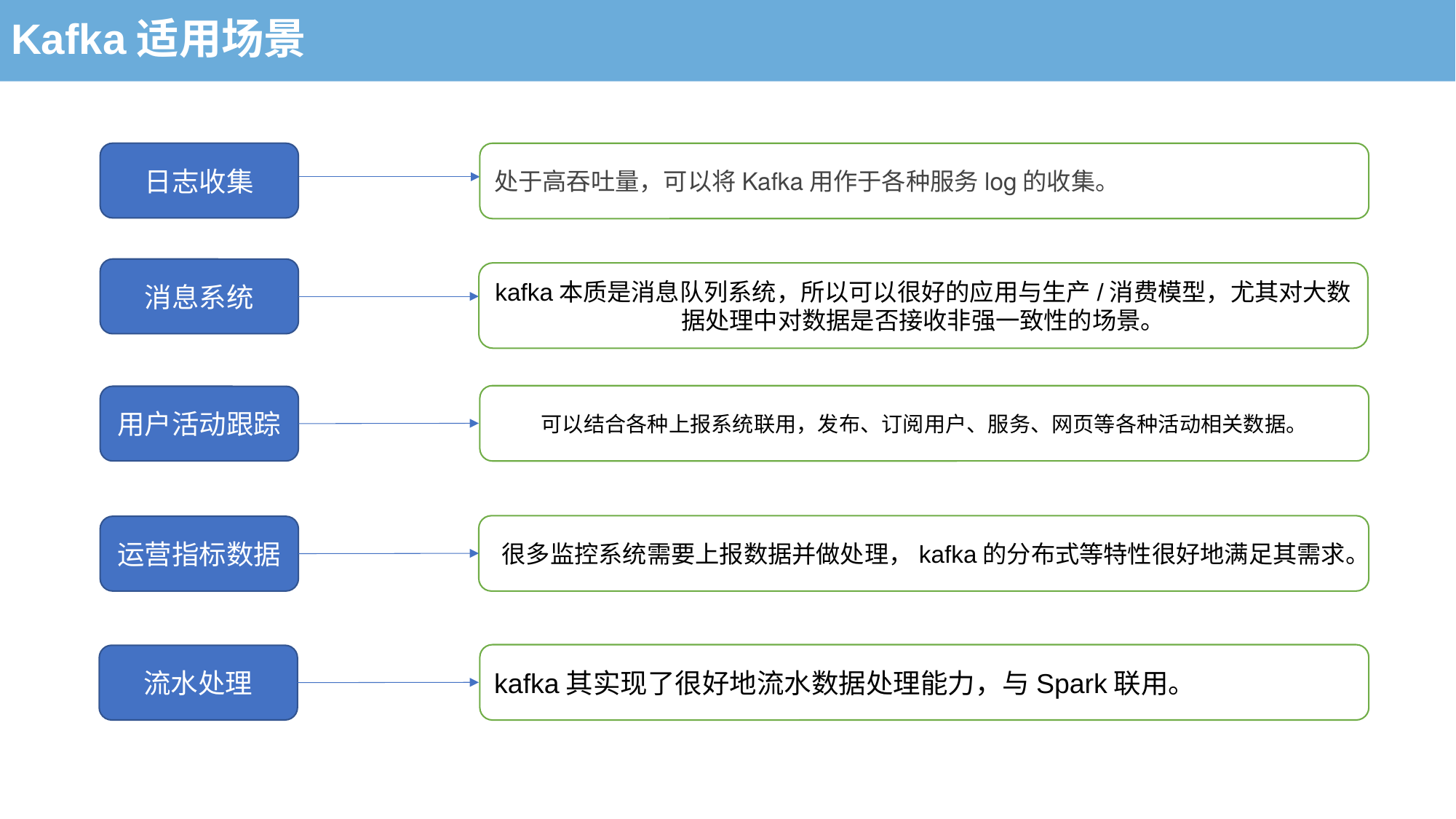

# Kafka适用场景
日志收集
处于高吞吐量，可以将Kafka用作于各种服务log的收集。
消息系统
kafka本质是消息队列系统，所以可以很好的应用与生产/消费模型，尤其对大数据处理中对数据是否接收非强一致性的场景。
可以结合各种上报系统联用，发布、订阅用户、服务、网页等各种活动相关数据。
用户活动跟踪
很多监控系统需要上报数据并做处理，kafka的分布式等特性很好地满足其需求。
运营指标数据
kafka其实现了很好地流水数据处理能力，与Spark联用。
流水处理